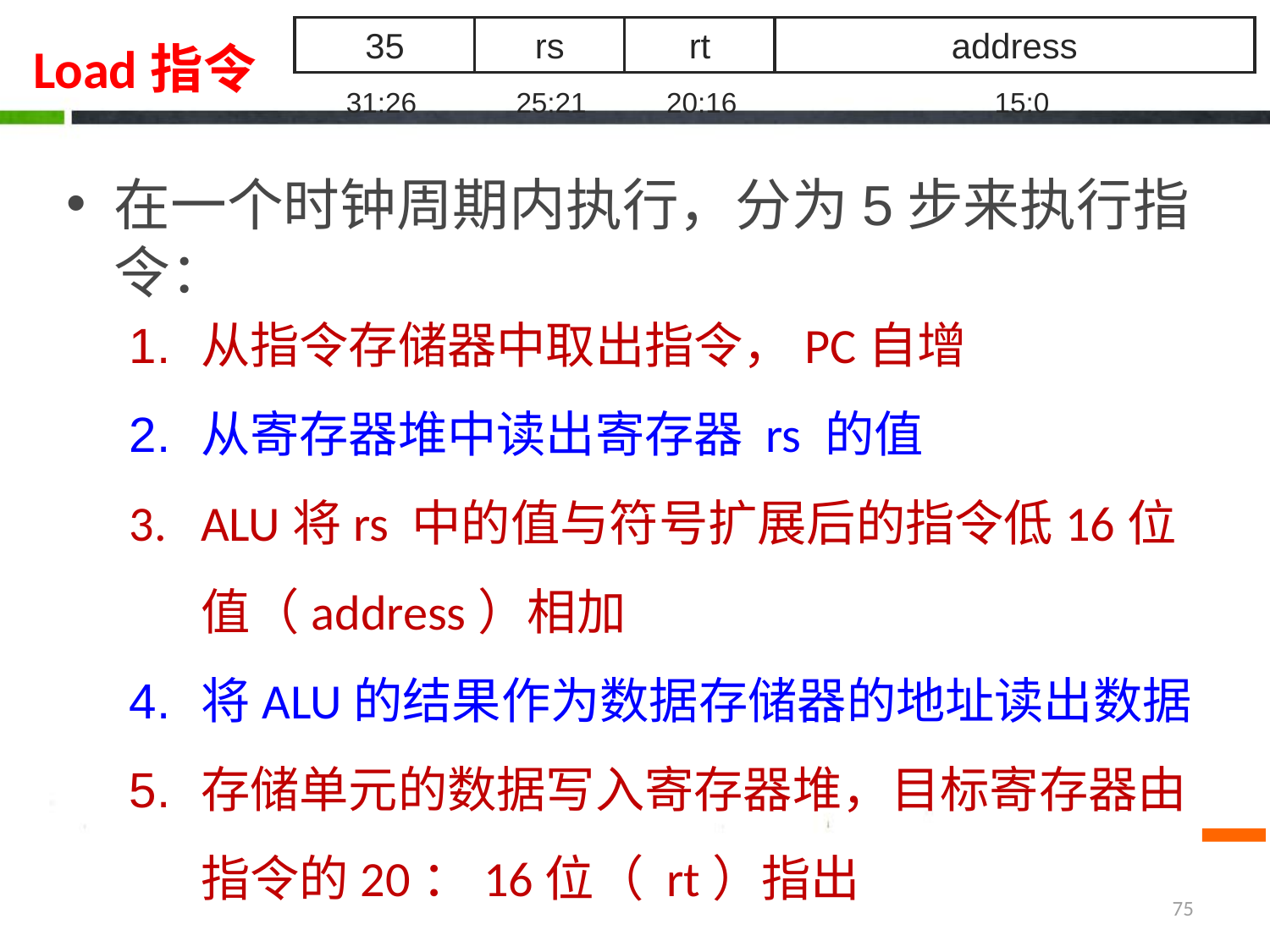

35
rs
rt
address
31:26
25:21
20:16
15:0
# Load指令
在一个时钟周期内执行，分为5步来执行指令：
从指令存储器中取出指令，PC自增
从寄存器堆中读出寄存器 rs 的值
ALU将rs 中的值与符号扩展后的指令低16位值（address）相加
将ALU的结果作为数据存储器的地址读出数据
存储单元的数据写入寄存器堆，目标寄存器由指令的20：16位（ rt）指出

75